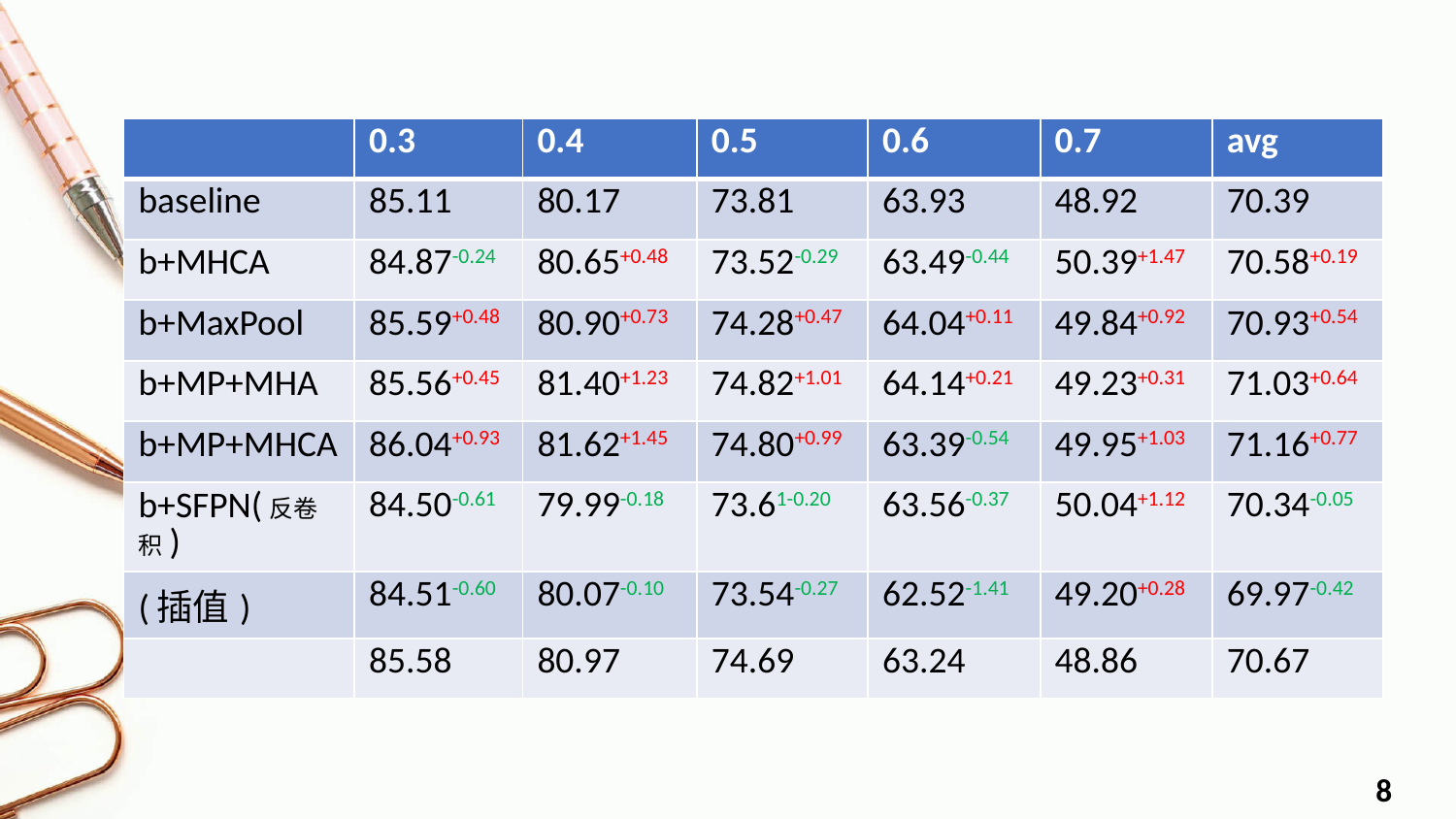

|  | 0.3 | 0.4 | 0.5 | 0.6 | 0.7 | avg |
| --- | --- | --- | --- | --- | --- | --- |
| baseline | 85.11 | 80.17 | 73.81 | 63.93 | 48.92 | 70.39 |
| b+MHCA | 84.87-0.24 | 80.65+0.48 | 73.52-0.29 | 63.49-0.44 | 50.39+1.47 | 70.58+0.19 |
| b+MaxPool | 85.59+0.48 | 80.90+0.73 | 74.28+0.47 | 64.04+0.11 | 49.84+0.92 | 70.93+0.54 |
| b+MP+MHA | 85.56+0.45 | 81.40+1.23 | 74.82+1.01 | 64.14+0.21 | 49.23+0.31 | 71.03+0.64 |
| b+MP+MHCA | 86.04+0.93 | 81.62+1.45 | 74.80+0.99 | 63.39-0.54 | 49.95+1.03 | 71.16+0.77 |
| b+SFPN(反卷积) | 84.50-0.61 | 79.99-0.18 | 73.61-0.20 | 63.56-0.37 | 50.04+1.12 | 70.34-0.05 |
| (插值) | 84.51-0.60 | 80.07-0.10 | 73.54-0.27 | 62.52-1.41 | 49.20+0.28 | 69.97-0.42 |
|  | 85.58 | 80.97 | 74.69 | 63.24 | 48.86 | 70.67 |
8